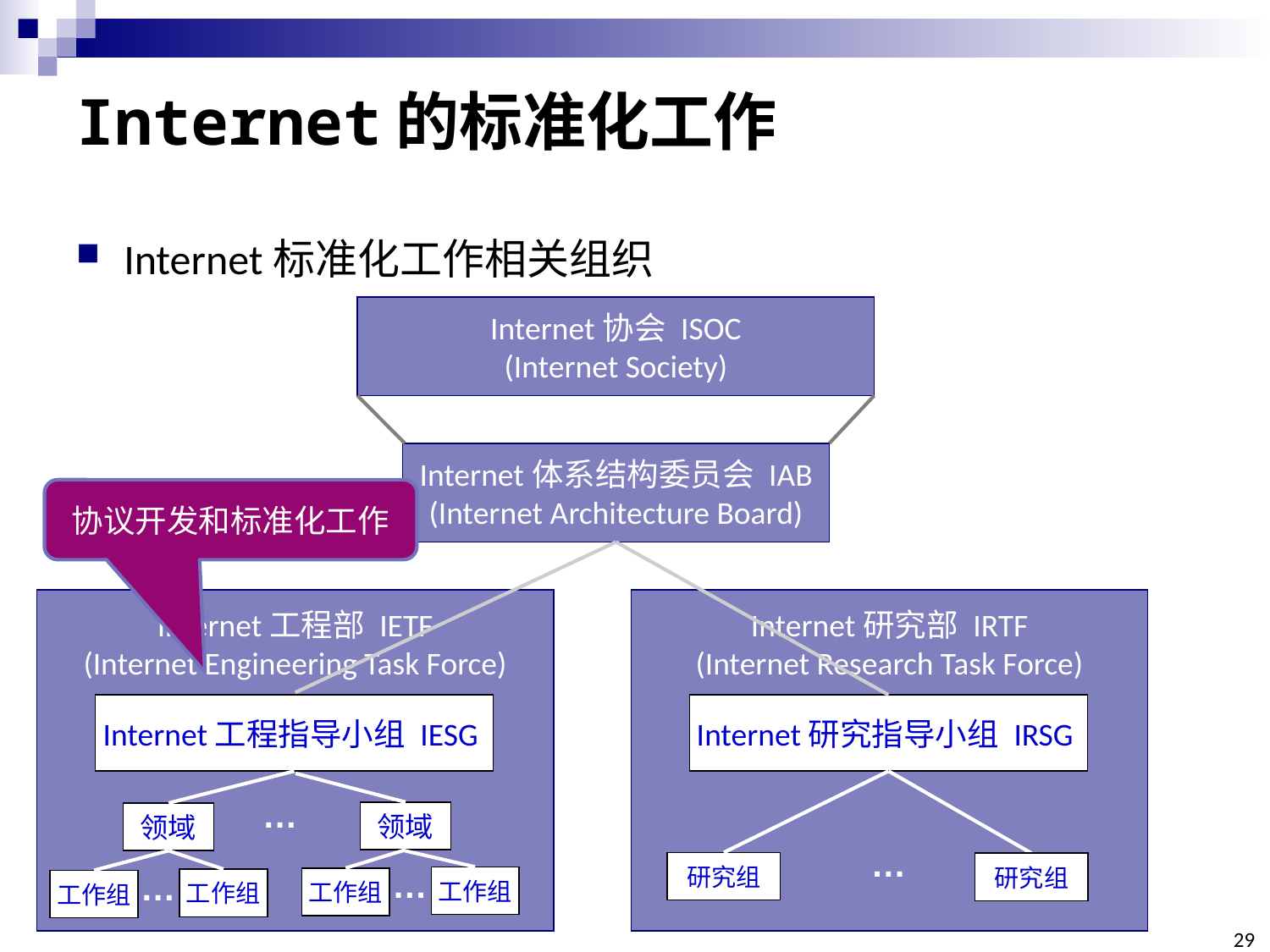

# Internet的标准化工作
Internet标准化工作相关组织
Internet协会 ISOC
(Internet Society)
Internet体系结构委员会 IAB
(Internet Architecture Board)
协议开发和标准化工作
Internet工程部 IETF
(Internet Engineering Task Force)
Internet工程指导小组 IESG
…
领域
领域
…
…
工作组
工作组
工作组
工作组
Internet研究部 IRTF
(Internet Research Task Force)
Internet研究指导小组 IRSG
…
研究组
研究组
29